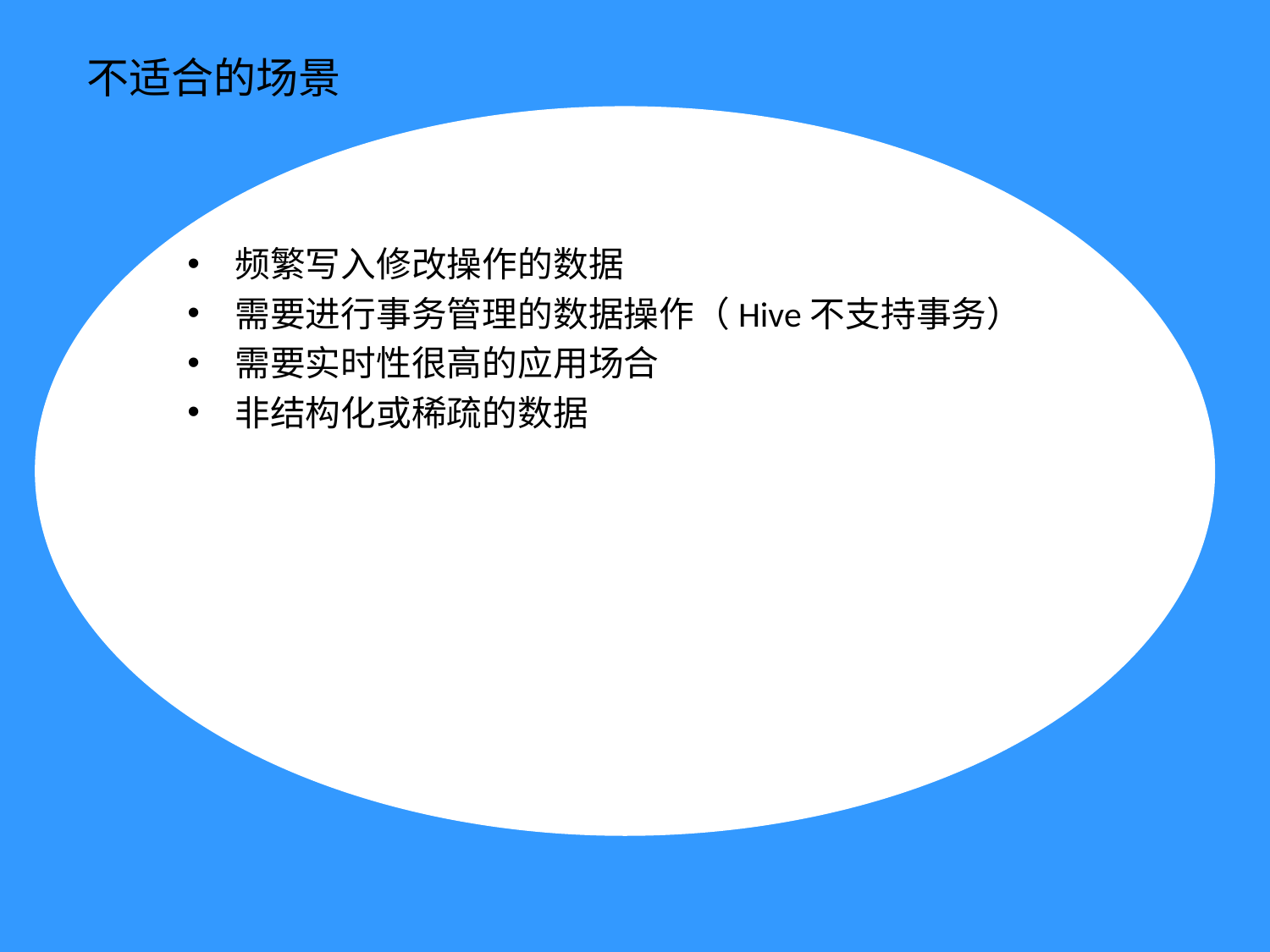

# 不适合的场景
频繁写入修改操作的数据
需要进行事务管理的数据操作（Hive不支持事务）
需要实时性很高的应用场合
非结构化或稀疏的数据